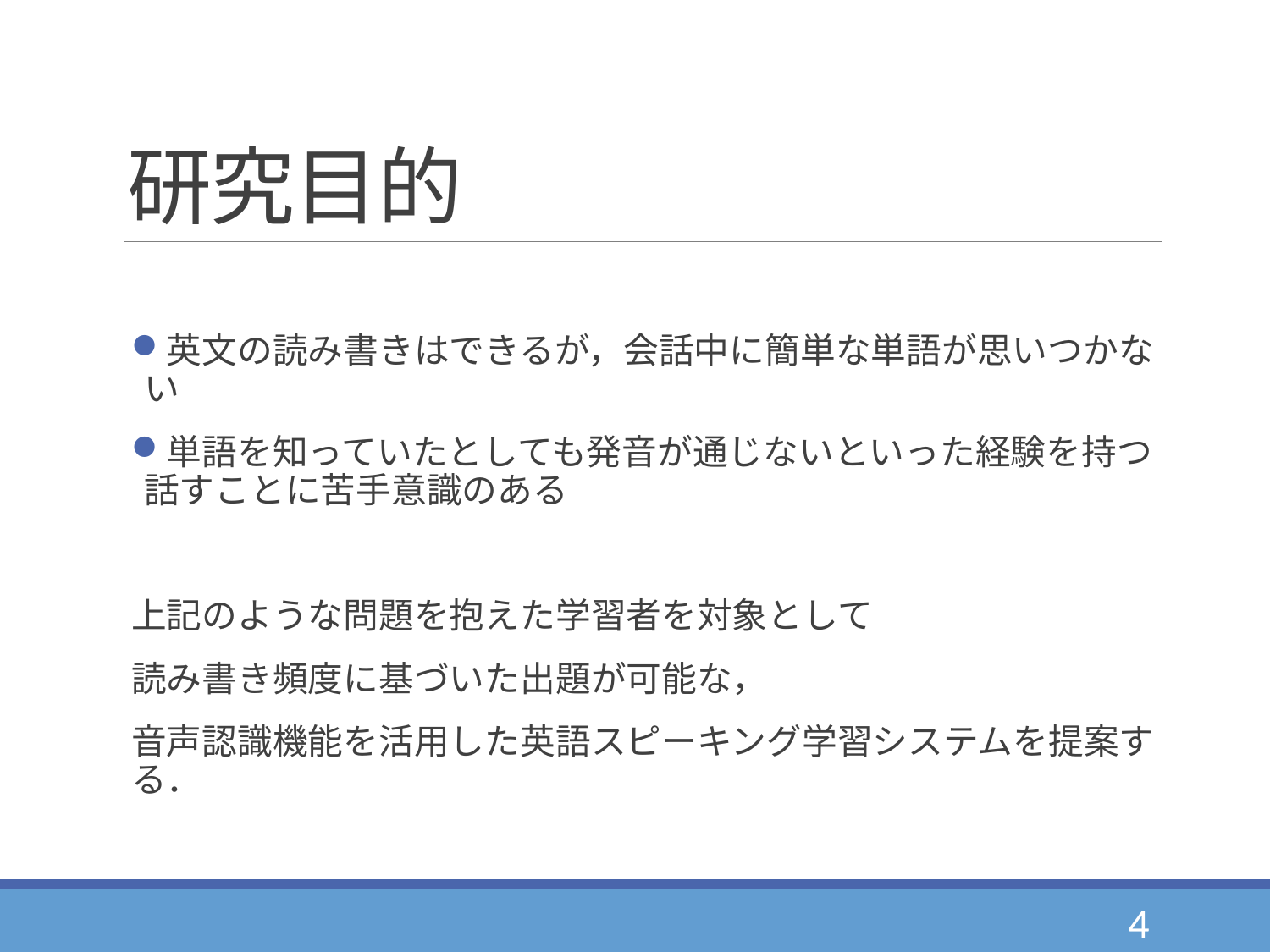

# 研究目的

英文の読み書きはできるが，会話中に簡単な単語が思いつかない
単語を知っていたとしても発音が通じないといった経験を持つ話すことに苦手意識のある

上記のような問題を抱えた学習者を対象として
読み書き頻度に基づいた出題が可能な，
音声認識機能を活用した英語スピーキング学習システムを提案する．

4